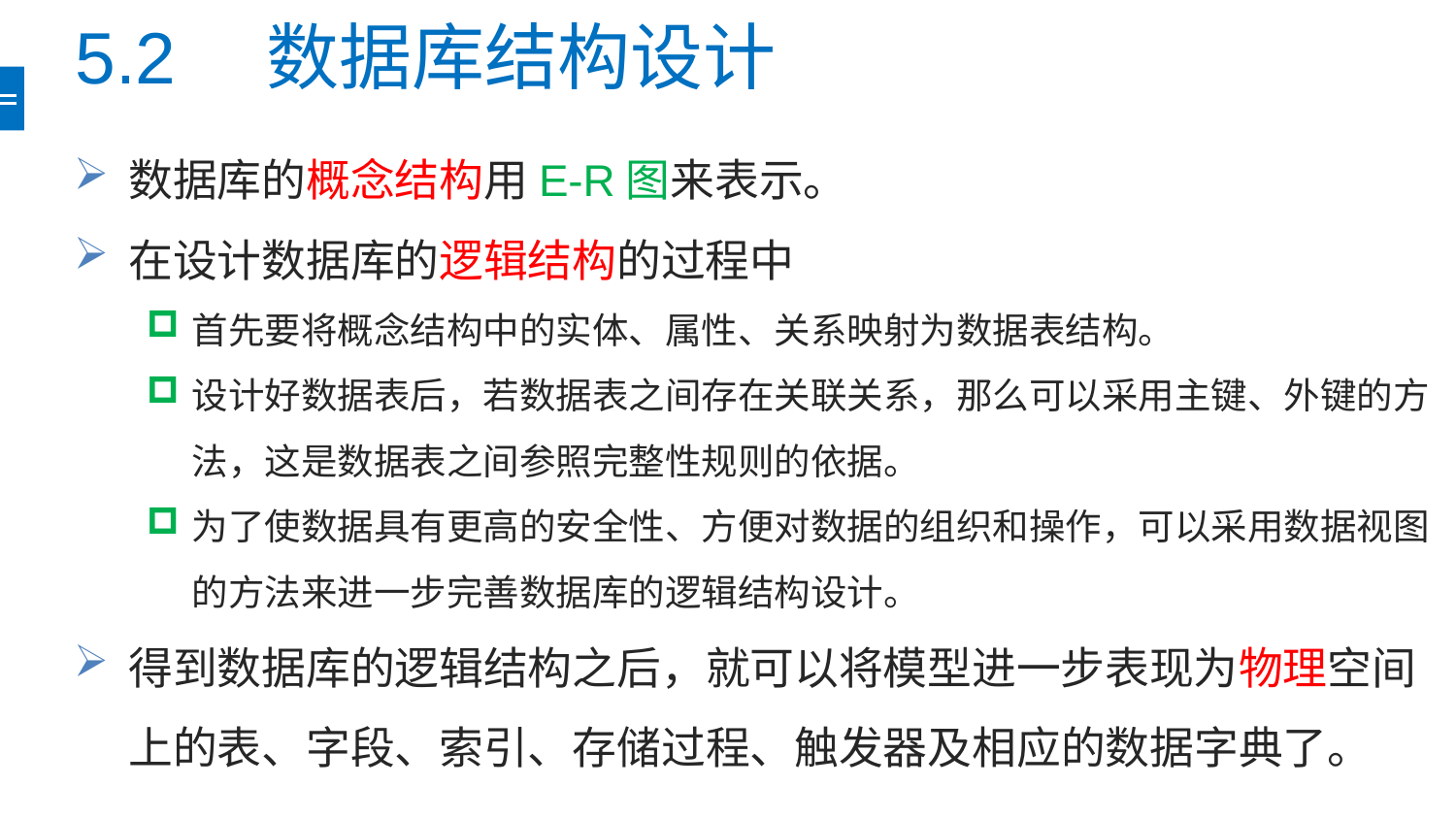

# 5.2　数据库结构设计
数据库的概念结构用E-R图来表示。
在设计数据库的逻辑结构的过程中
首先要将概念结构中的实体、属性、关系映射为数据表结构。
设计好数据表后，若数据表之间存在关联关系，那么可以采用主键、外键的方法，这是数据表之间参照完整性规则的依据。
为了使数据具有更高的安全性、方便对数据的组织和操作，可以采用数据视图的方法来进一步完善数据库的逻辑结构设计。
得到数据库的逻辑结构之后，就可以将模型进一步表现为物理空间上的表、字段、索引、存储过程、触发器及相应的数据字典了。